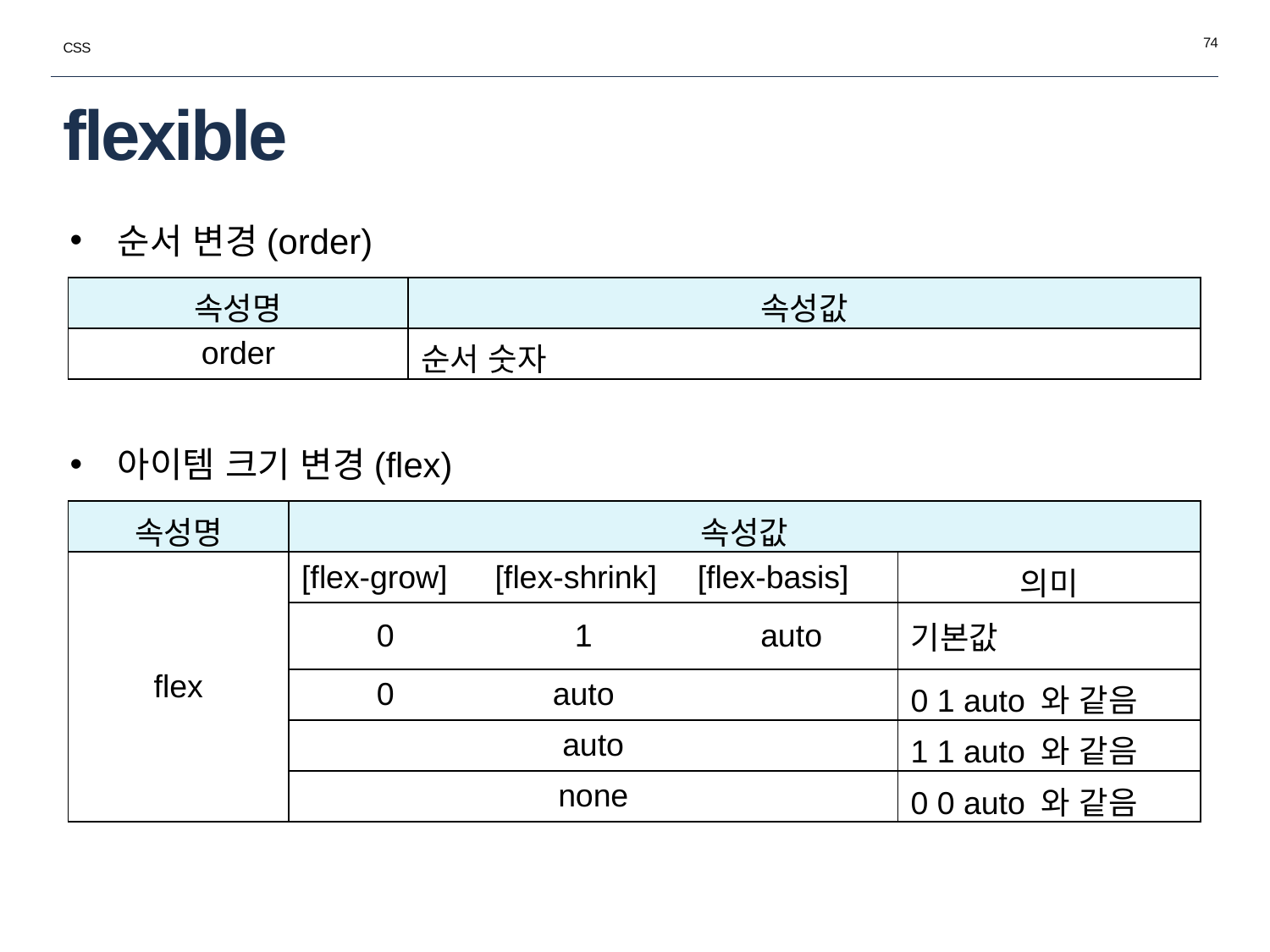

74
CSS
# flexible
순서 변경(order)
| 속성명 | 속성값 |
| --- | --- |
| order | 순서 숫자 |
아이템 크기 변경(flex)
| 속성명 | 속성값 |  |  |  |
| --- | --- | --- | --- | --- |
| flex | [flex-grow] | [flex-shrink] | [flex-basis] | 의미 |
|  | 0 | 1 | auto | 기본값 |
|  | 0 | auto |  | 0 1 auto 와 같음 |
|  | auto |  |  | 1 1 auto 와 같음 |
|  | none |  |  | 0 0 auto 와 같음 |